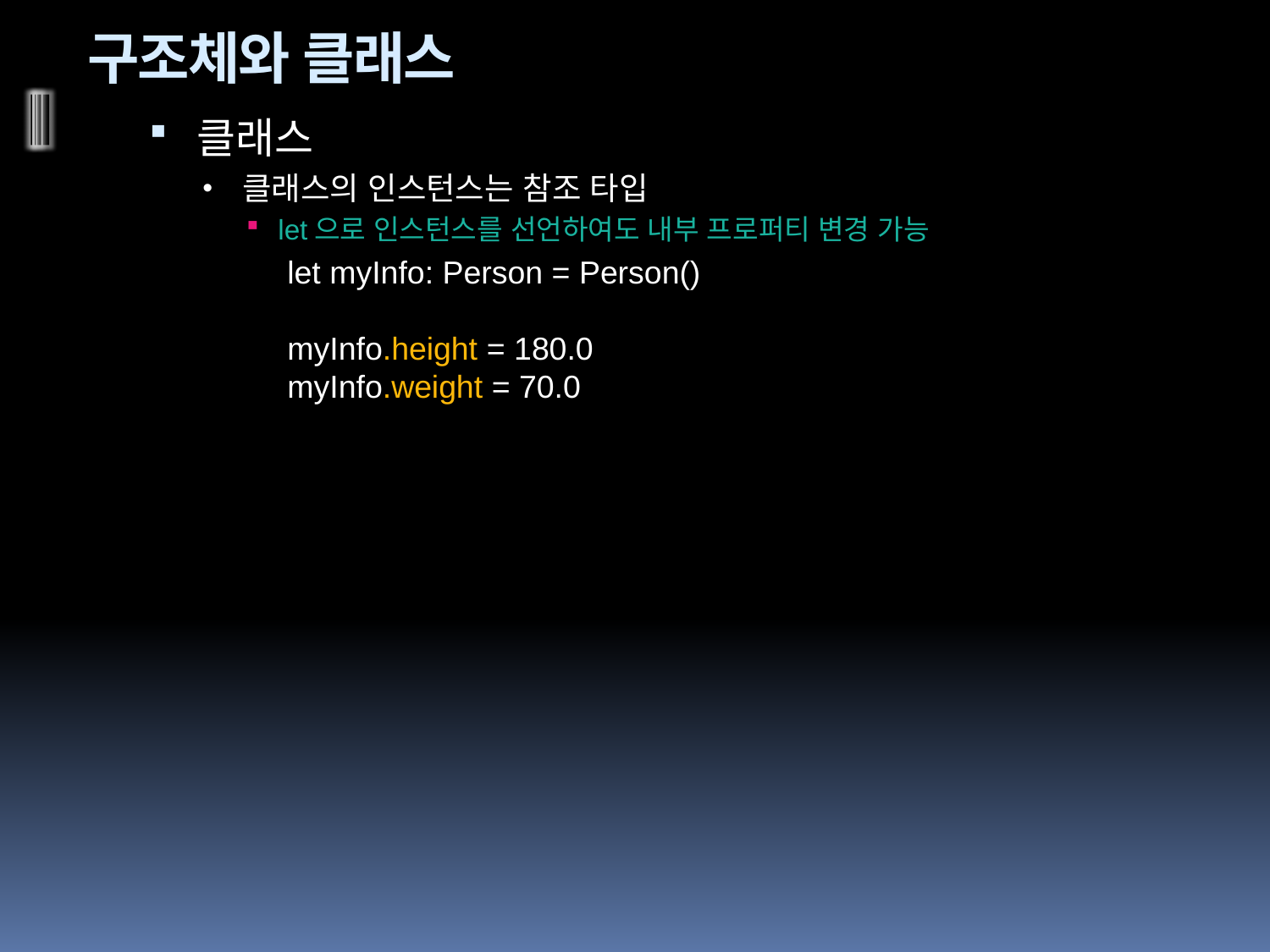

# 구조체와 클래스
클래스
클래스의 인스턴스는 참조 타입
let으로 인스턴스를 선언하여도 내부 프로퍼티 변경 가능

let myInfo: Person = Person()

myInfo.height = 180.0
myInfo.weight = 70.0